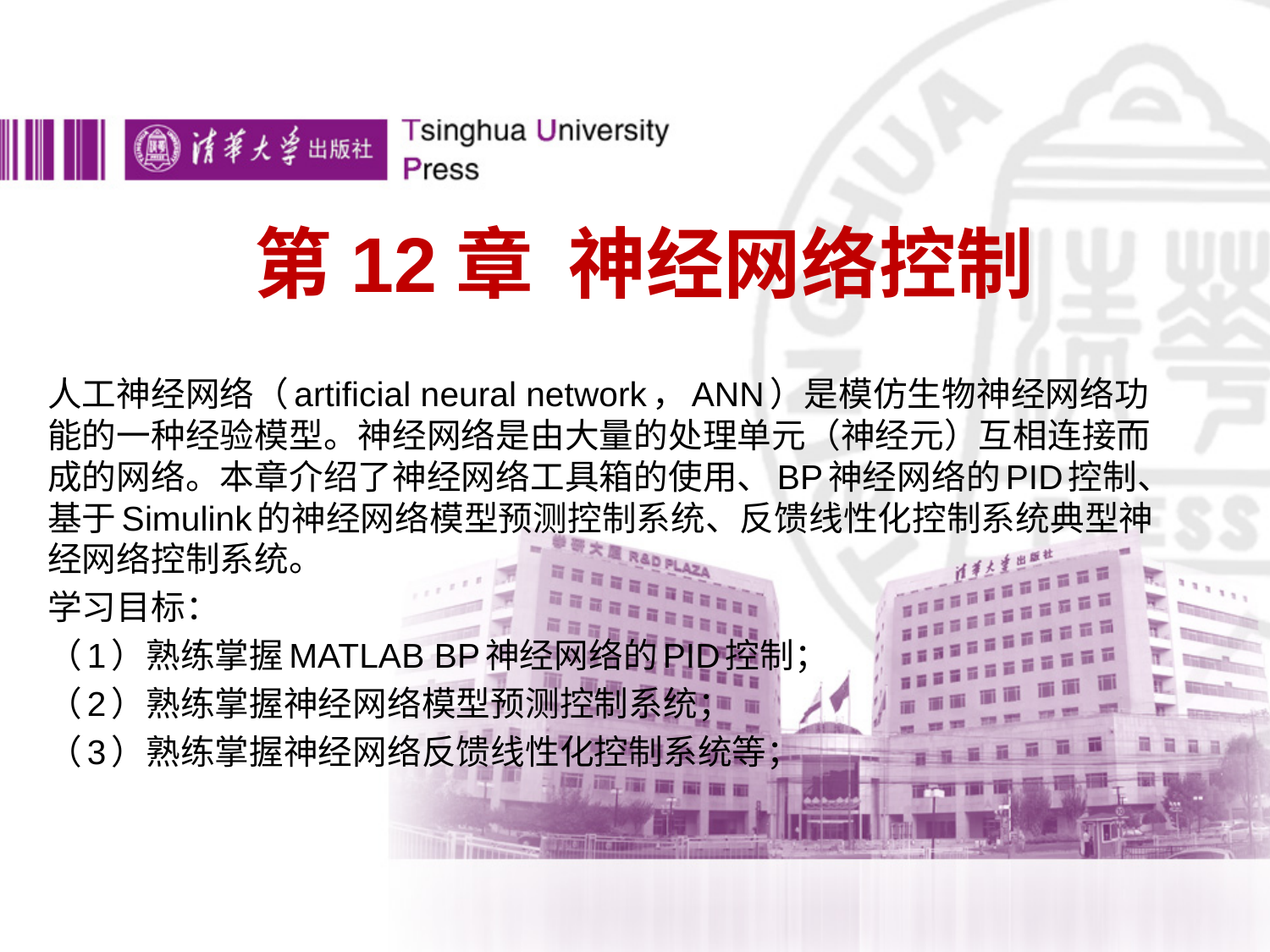

# 第12章  神经网络控制
人工神经网络（artificial neural network，ANN）是模仿生物神经网络功能的一种经验模型。神经网络是由大量的处理单元（神经元）互相连接而成的网络。本章介绍了神经网络工具箱的使用、BP神经网络的PID控制、基于Simulink的神经网络模型预测控制系统、反馈线性化控制系统典型神经网络控制系统。
学习目标：
（1）熟练掌握MATLAB BP神经网络的PID控制；
（2）熟练掌握神经网络模型预测控制系统；
（3）熟练掌握神经网络反馈线性化控制系统等；